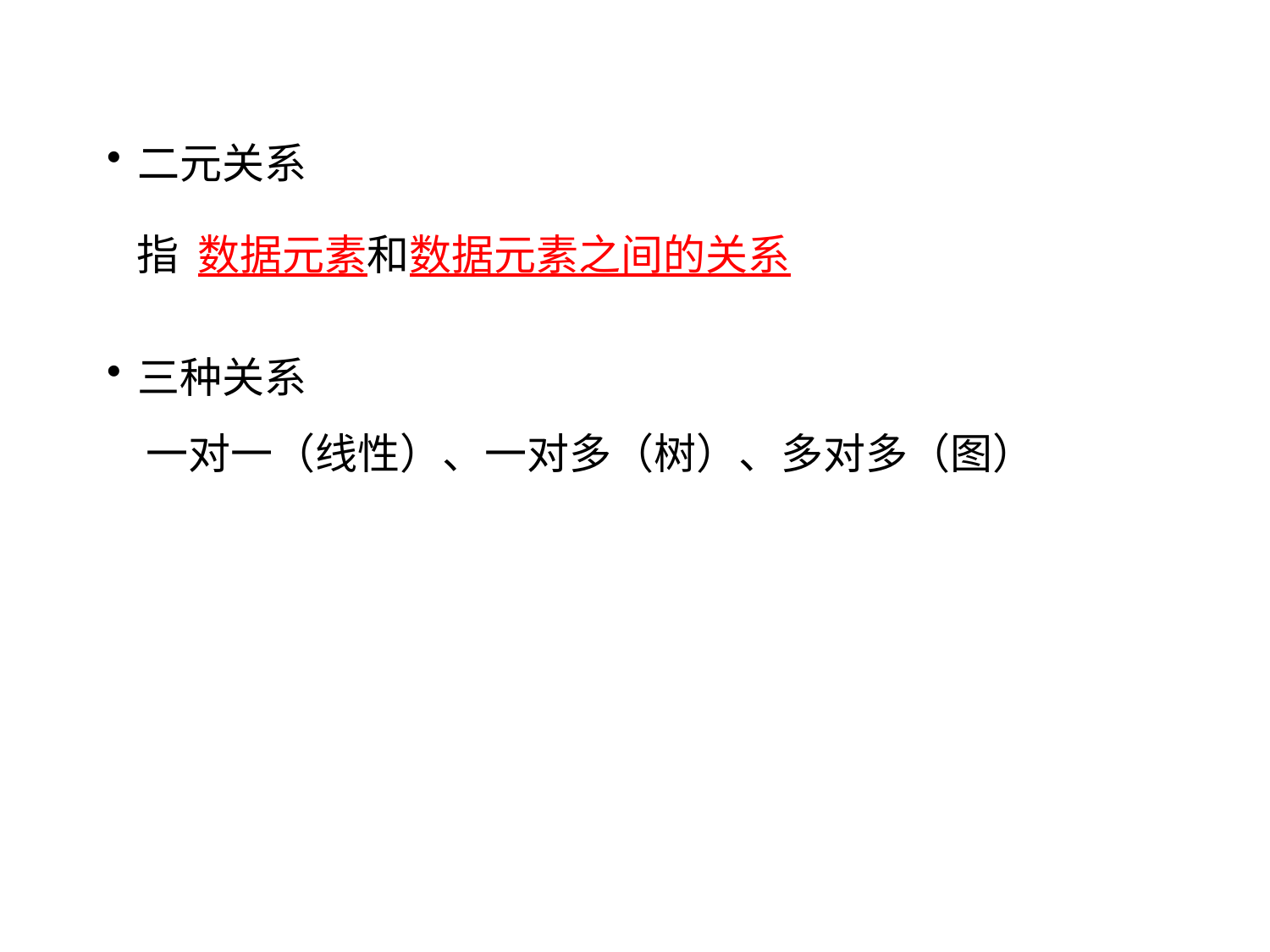

二元关系

  指  数据元素和数据元素之间的关系

三种关系
   一对一（线性）、一对多（树）、多对多（图）
14